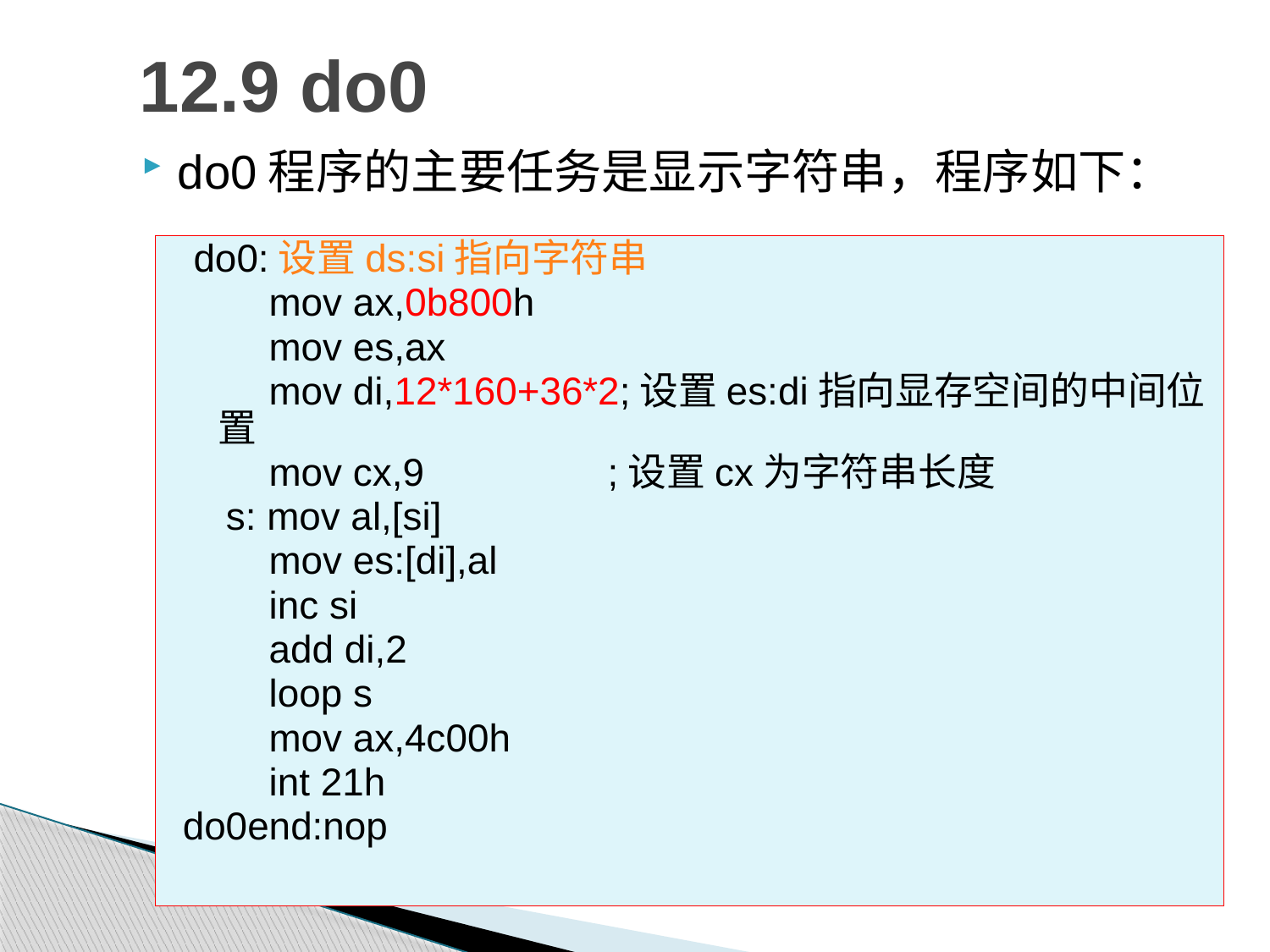

12.9 do0
do0程序的主要任务是显示字符串，程序如下：
 do0:设置ds:si指向字符串
        mov ax,0b800h
        mov es,ax
        mov di,12*160+36*2;设置es:di指向显存空间的中间位置
        mov cx,9                 ;设置cx为字符串长度
    s: mov al,[si]
        mov es:[di],al
        inc si
        add di,2
        loop s
        mov ax,4c00h
        int 21h
do0end:nop